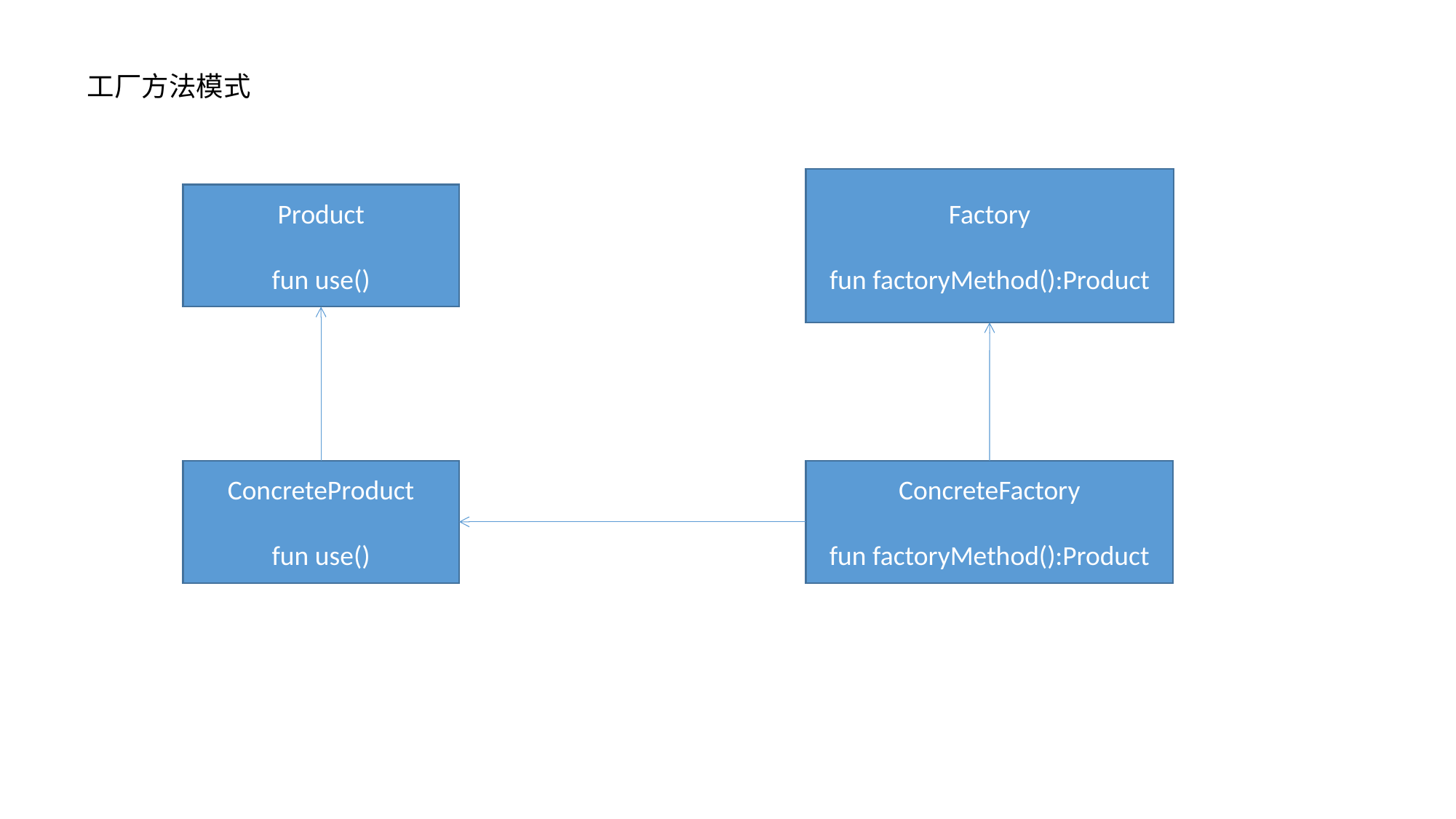

工厂方法模式
Factory

fun factoryMethod():Product
Product

fun use()
ConcreteProduct

fun use()
ConcreteFactory

fun factoryMethod():Product